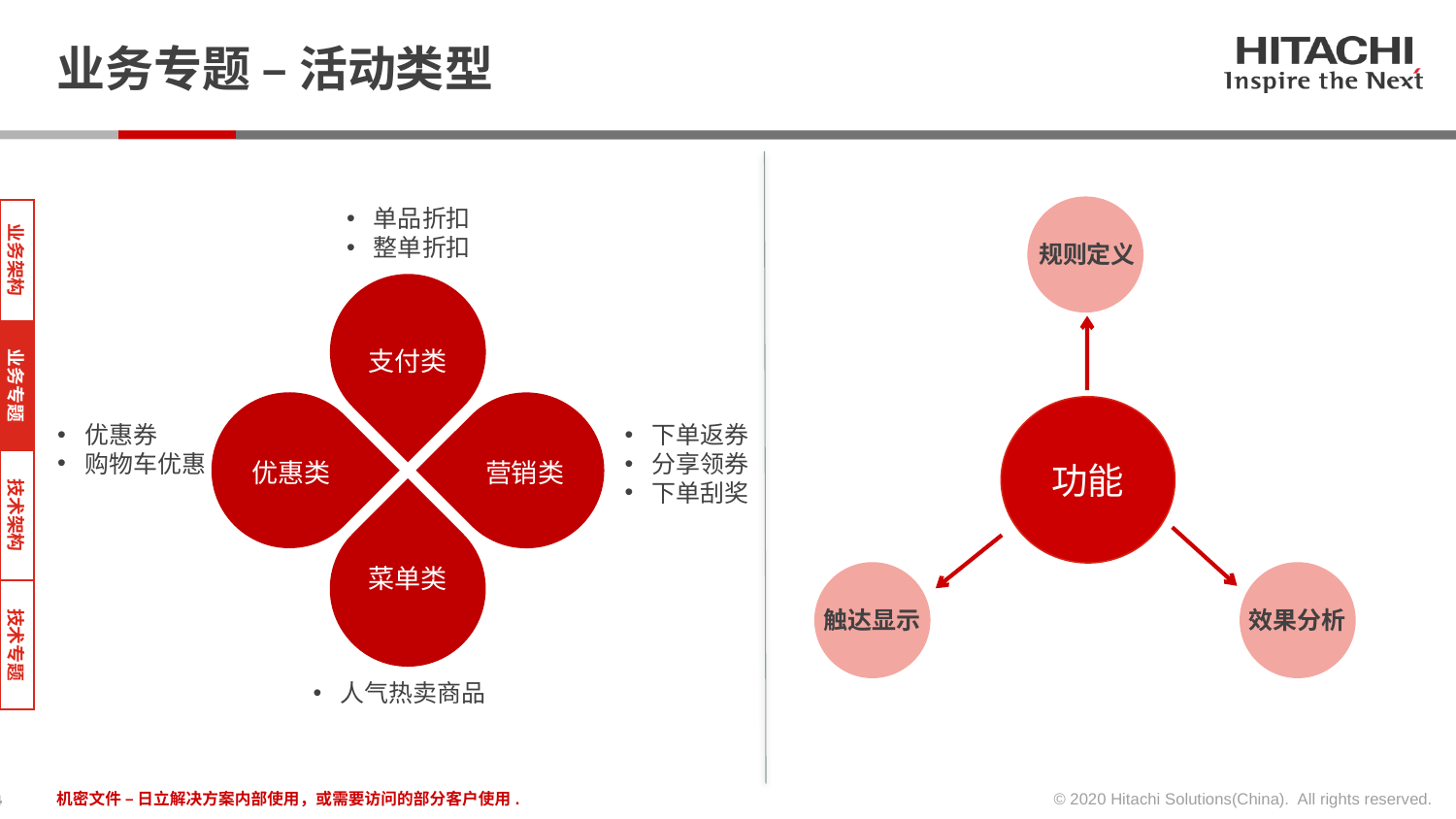

# 业务专题 – 活动类型
单品折扣
整单折扣

规则定义
业务架构

支付类
业务专题
功能
优惠券
购物车优惠
下单返券
分享领券
下单刮奖
优惠类
营销类
技术架构
菜单类

触达显示

效果分析
技术专题
人气热卖商品